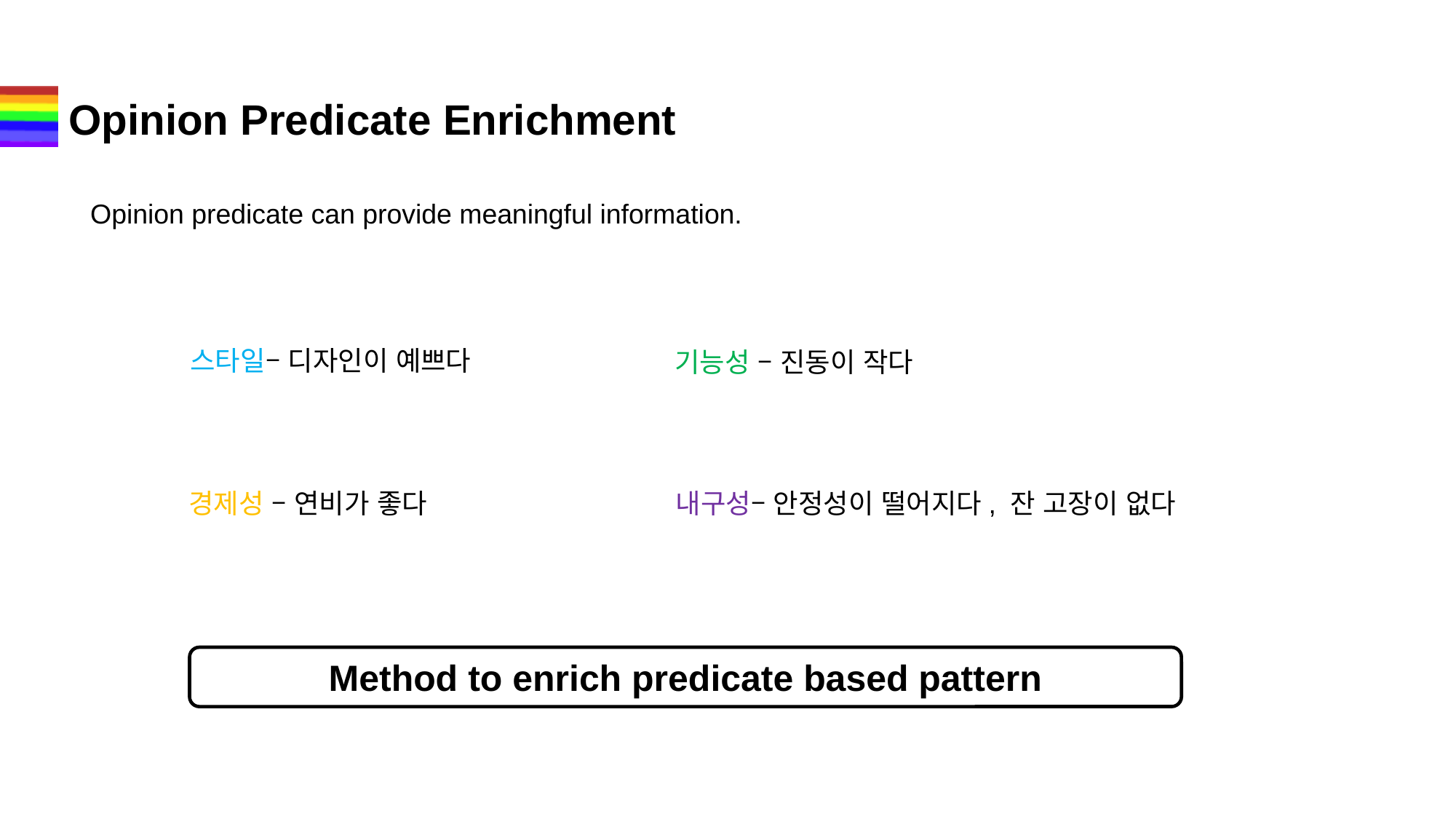

# Opinion Predicate Enrichment
Opinion predicate can provide meaningful information.
스타일– 디자인이 예쁘다
기능성 – 진동이 작다
경제성 – 연비가 좋다
내구성– 안정성이 떨어지다, 잔 고장이 없다
Method to enrich predicate based pattern